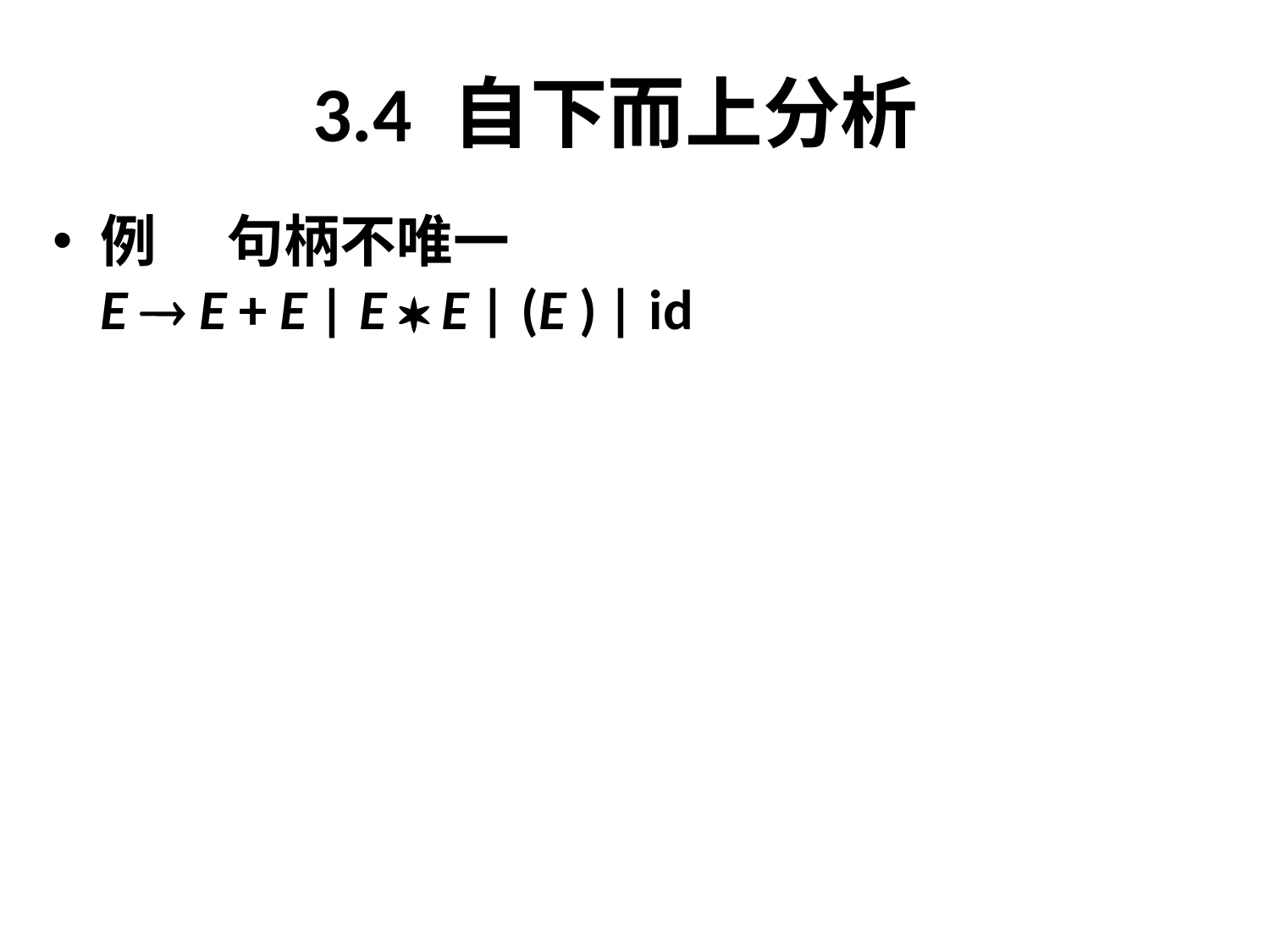

# 3.4 自下而上分析
例	句柄不唯一
	E → E + E | E ∗ E | (E ) | id